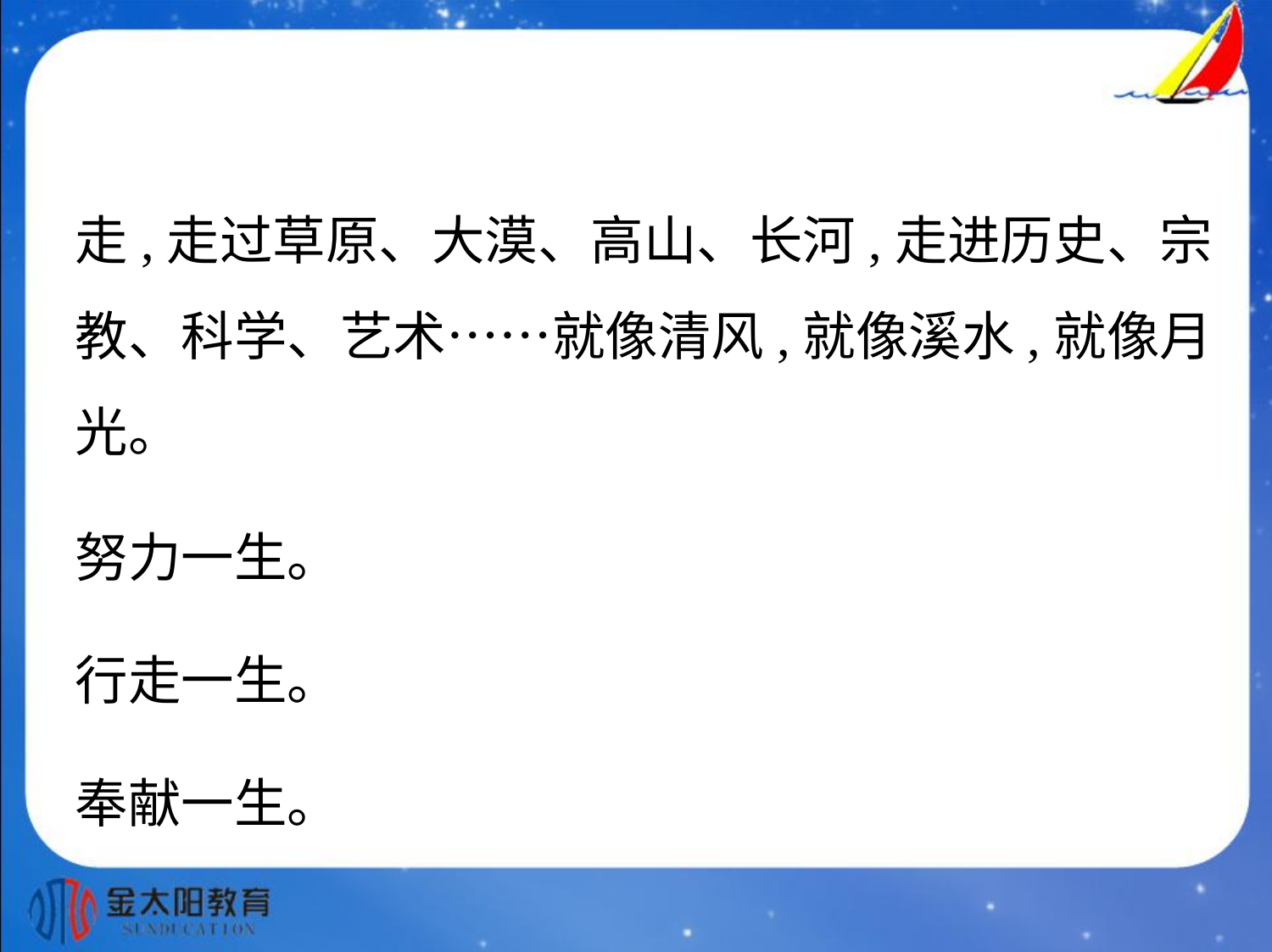

走,走过草原、大漠、高山、长河,走进历史、宗
教、科学、艺术……就像清风,就像溪水,就像月
光。
努力一生。
行走一生。
奉献一生。